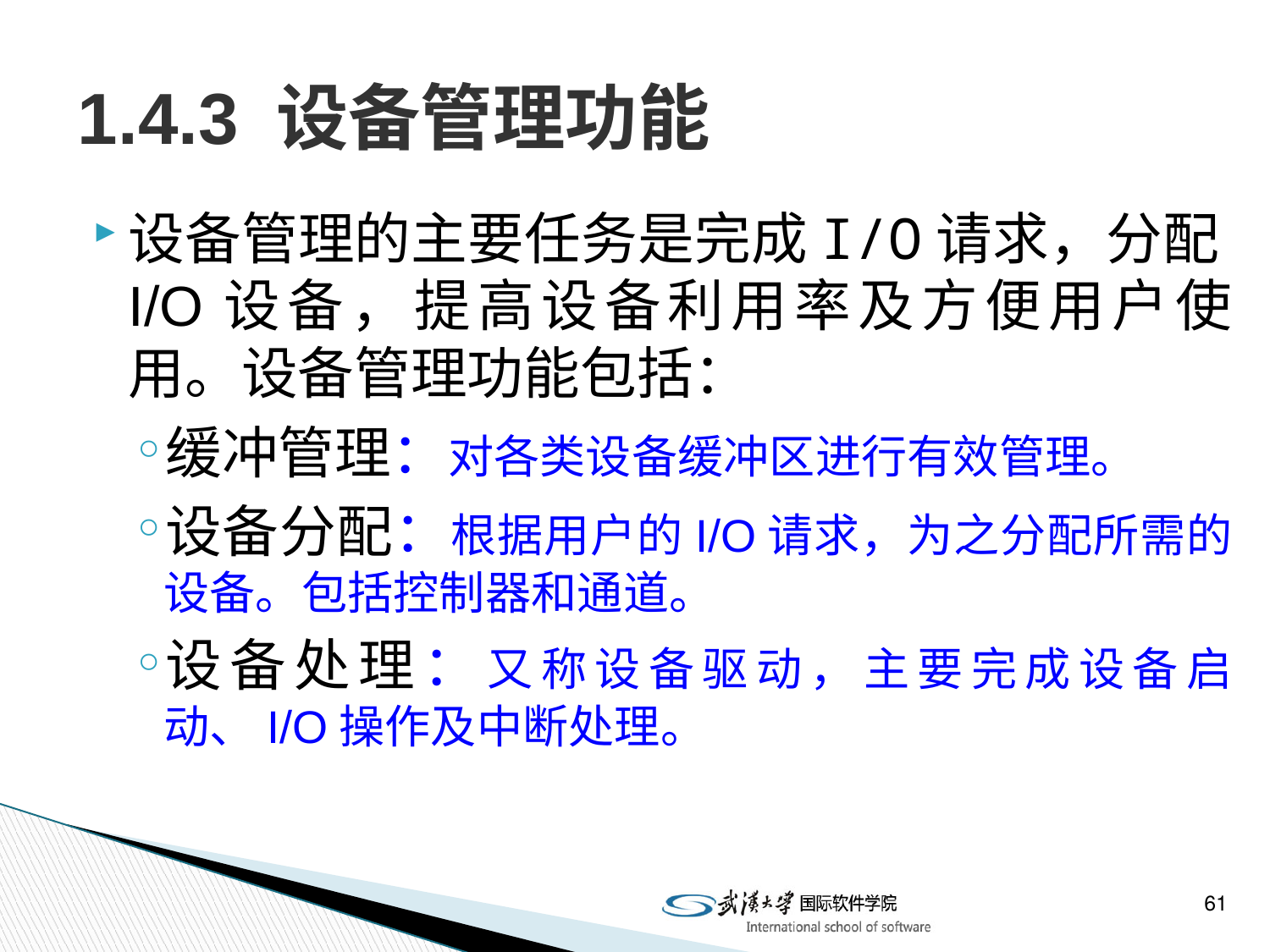

# 1.4.3 设备管理功能
设备管理的主要任务是完成I/O请求，分配I/O设备，提高设备利用率及方便用户使用。设备管理功能包括：
缓冲管理：对各类设备缓冲区进行有效管理。
设备分配：根据用户的I/O请求，为之分配所需的设备。包括控制器和通道。
设备处理：又称设备驱动，主要完成设备启动、I/O操作及中断处理。